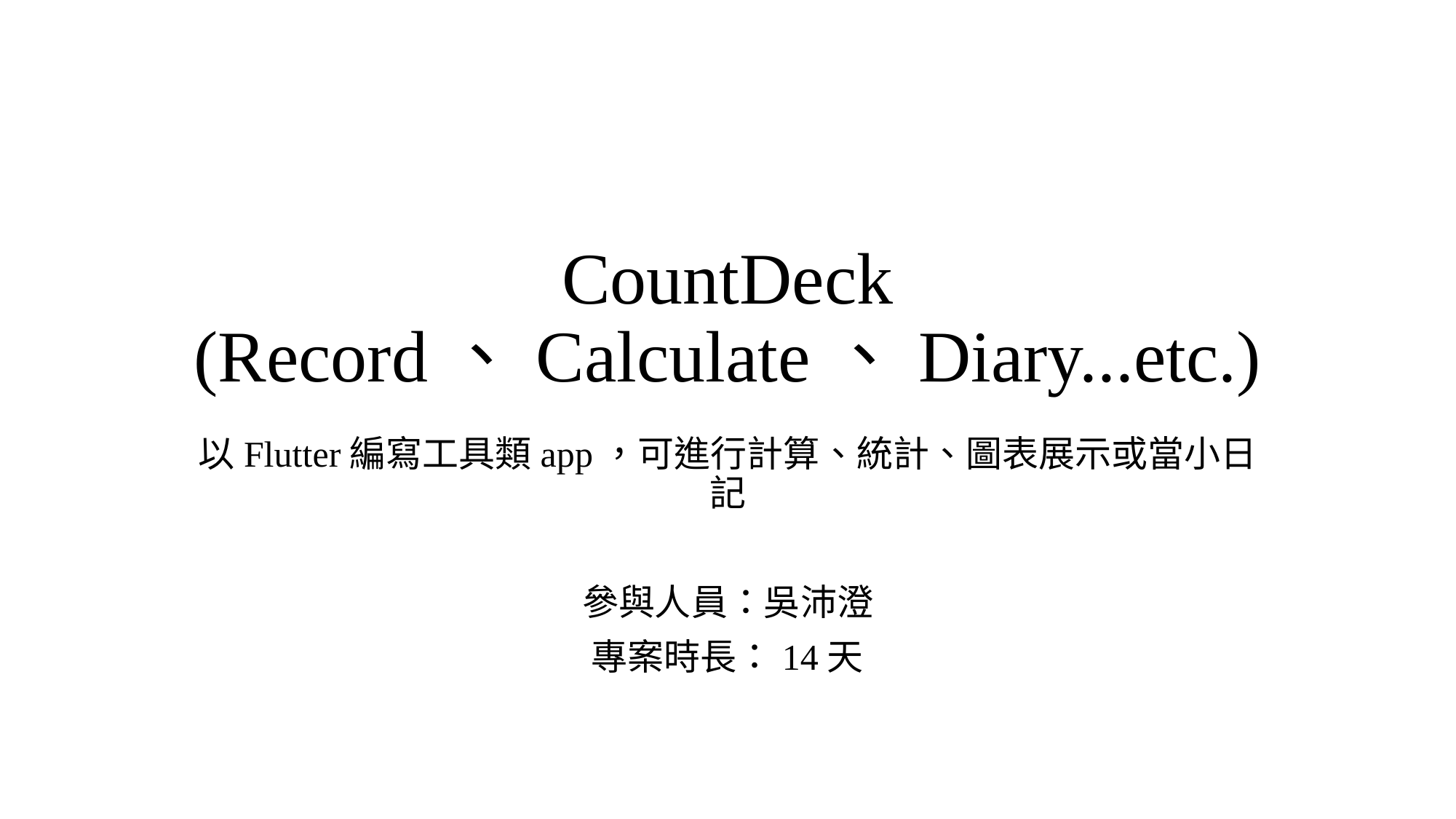

# CountDeck (Record、Calculate、Diary...etc.)
以Flutter編寫工具類app，可進行計算、統計、圖表展示或當小日記

參與人員：吳沛澄
專案時長：14天